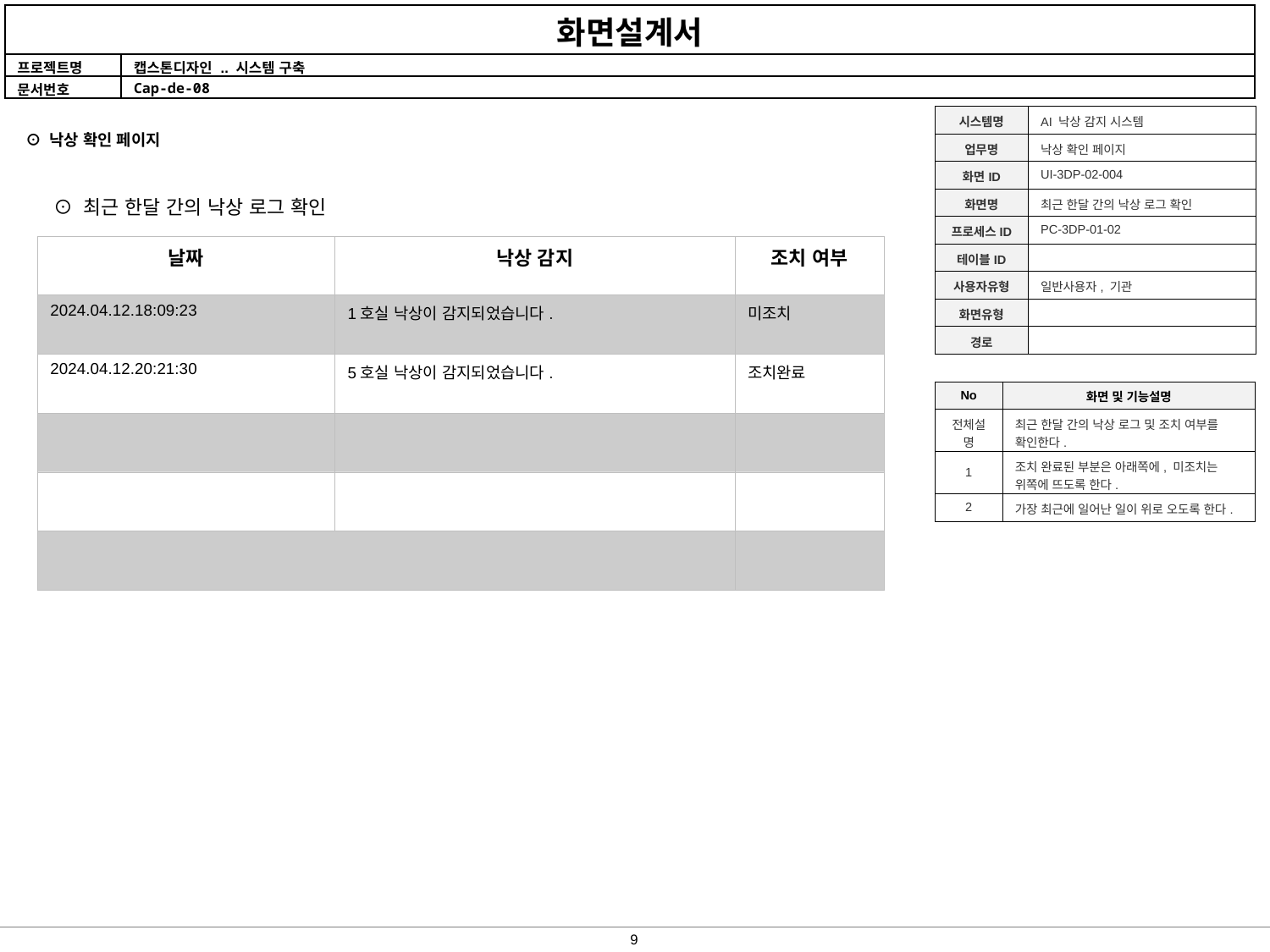

| 시스템명 | AI 낙상 감지 시스템 |
| --- | --- |
| 업무명 | 낙상 확인 페이지 |
| 화면ID | UI-3DP-02-004 |
| 화면명 | 최근 한달 간의 낙상 로그 확인 |
| 프로세스ID | PC-3DP-01-02 |
| 테이블ID |  |
| 사용자유형 | 일반사용자, 기관 |
| 화면유형 |  |
| 경로 |  |
⊙ 낙상 확인 페이지
⊙ 최근 한달 간의 낙상 로그 확인
| 날짜 | 낙상 감지 | 조치 여부 |
| --- | --- | --- |
| 2024.04.12.18:09:23 | 1호실 낙상이 감지되었습니다. | 미조치 |
| 2024.04.12.20:21:30 | 5호실 낙상이 감지되었습니다. | 조치완료 |
|  |  |  |
|  |  |  |
|  |  |  |
| No | 화면 및 기능설명 |
| --- | --- |
| 전체설명 | 최근 한달 간의 낙상 로그 및 조치 여부를 확인한다. |
| 1 | 조치 완료된 부분은 아래쪽에, 미조치는 위쪽에 뜨도록 한다. |
| 2 | 가장 최근에 일어난 일이 위로 오도록 한다. |